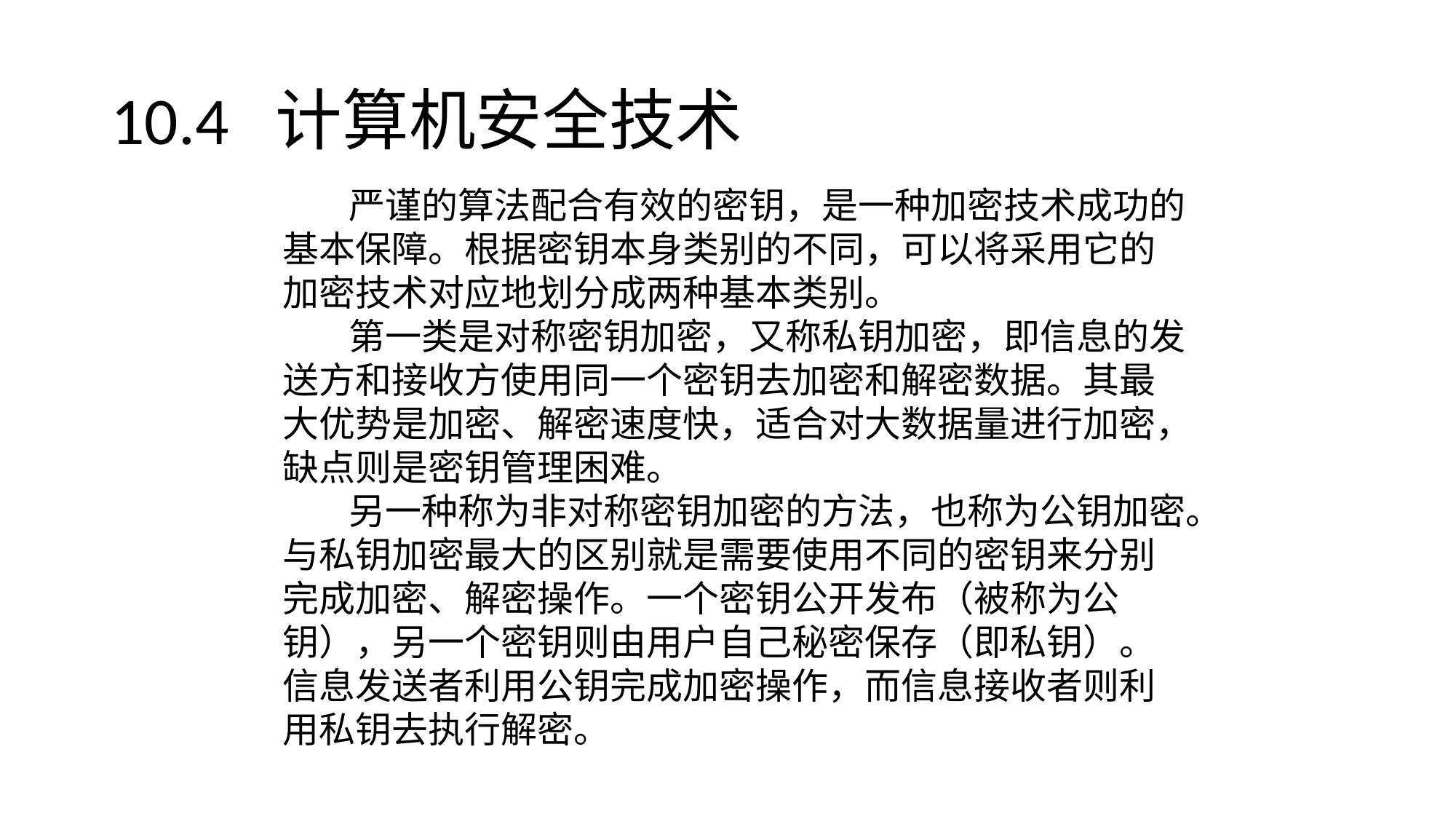

10.4  计算机安全技术
       严谨的算法配合有效的密钥，是一种加密技术成功的基本保障。根据密钥本身类别的不同，可以将采用它的加密技术对应地划分成两种基本类别。
       第一类是对称密钥加密，又称私钥加密，即信息的发送方和接收方使用同一个密钥去加密和解密数据。其最大优势是加密、解密速度快，适合对大数据量进行加密，缺点则是密钥管理困难。
       另一种称为非对称密钥加密的方法，也称为公钥加密。与私钥加密最大的区别就是需要使用不同的密钥来分别完成加密、解密操作。一个密钥公开发布（被称为公钥），另一个密钥则由用户自己秘密保存（即私钥）。信息发送者利用公钥完成加密操作，而信息接收者则利用私钥去执行解密。
16